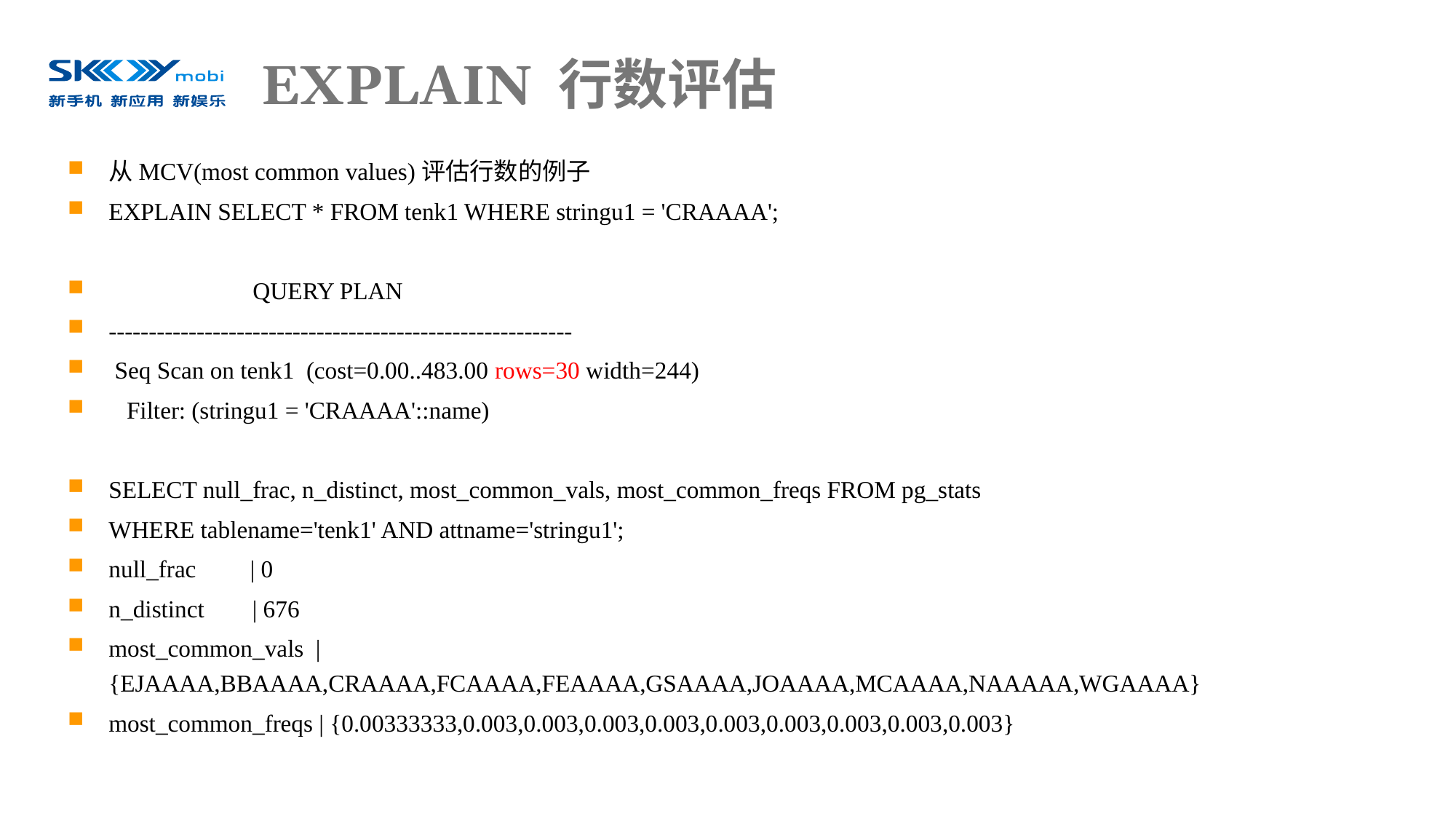

# EXPLAIN 行数评估
从MCV(most common values)评估行数的例子
EXPLAIN SELECT * FROM tenk1 WHERE stringu1 = 'CRAAAA';

                        QUERY PLAN
----------------------------------------------------------
 Seq Scan on tenk1  (cost=0.00..483.00 rows=30 width=244)
   Filter: (stringu1 = 'CRAAAA'::name)

SELECT null_frac, n_distinct, most_common_vals, most_common_freqs FROM pg_stats
WHERE tablename='tenk1' AND attname='stringu1';
null_frac         | 0
n_distinct        | 676
most_common_vals  | {EJAAAA,BBAAAA,CRAAAA,FCAAAA,FEAAAA,GSAAAA,JOAAAA,MCAAAA,NAAAAA,WGAAAA}
most_common_freqs | {0.00333333,0.003,0.003,0.003,0.003,0.003,0.003,0.003,0.003,0.003}